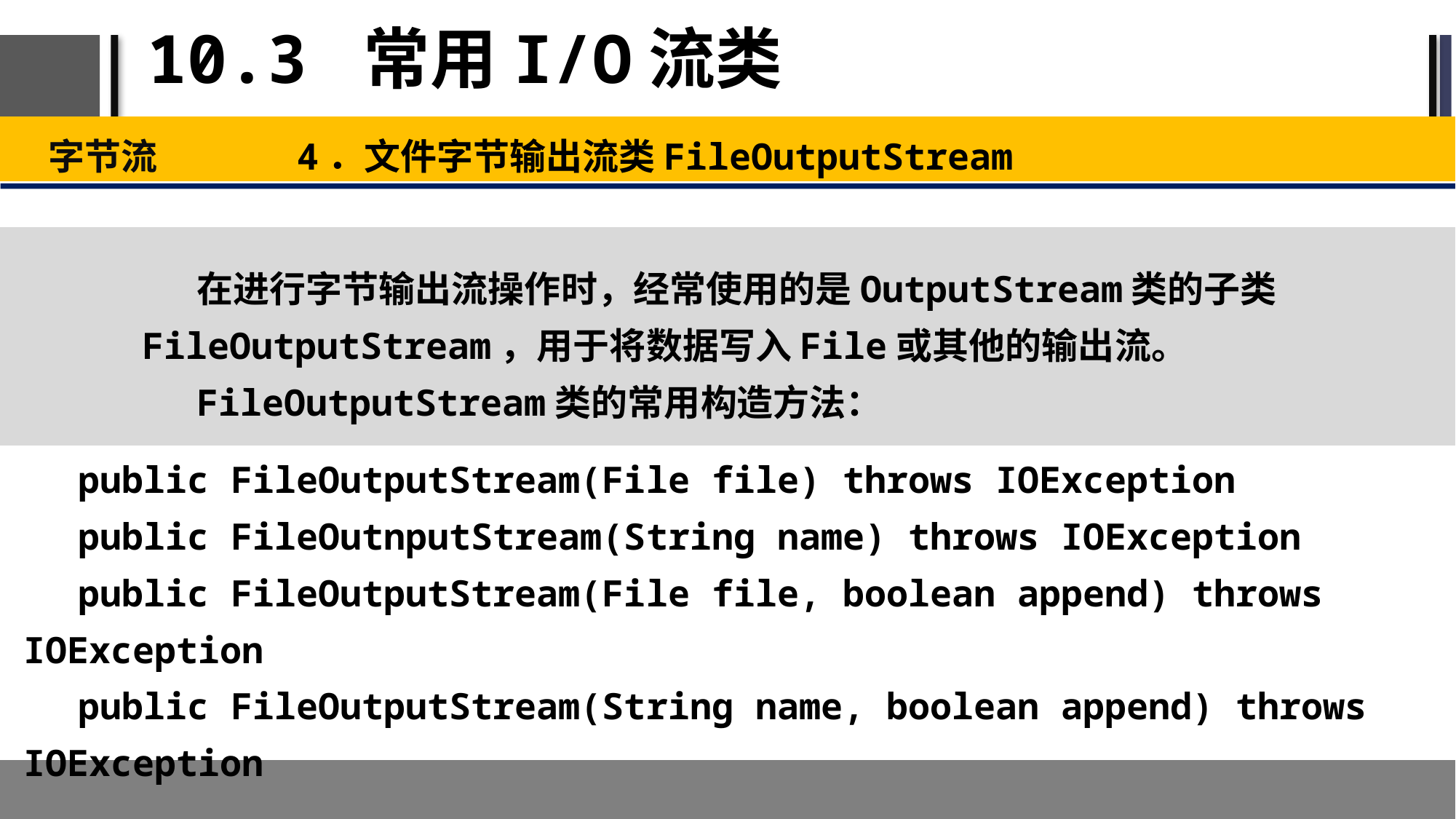

# 10.3 常用I/O流类

字节流                4．文件字节输出流类FileOutputStream

在进行字节输出流操作时，经常使用的是OutputStream类的子类FileOutputStream，用于将数据写入File或其他的输出流。
FileOutputStream类的常用构造方法：
public FileOutputStream(File file) throws IOException
public FileOutnputStream(String name) throws IOException
public FileOutputStream(File file, boolean append) throws IOException
public FileOutputStream(String name, boolean append) throws IOException